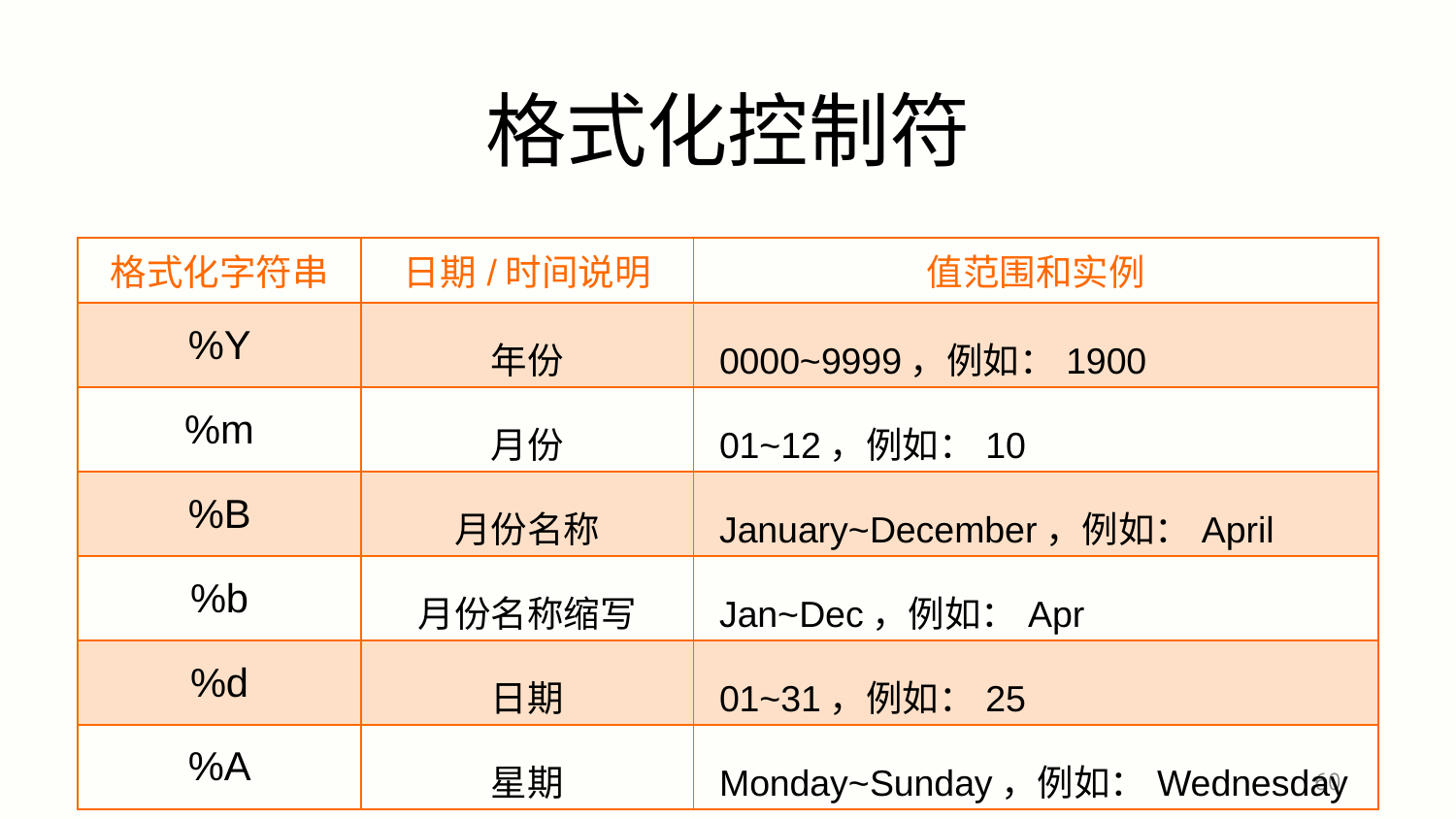

格式化控制符
| 格式化字符串 | 日期/时间说明 | 值范围和实例 |
| --- | --- | --- |
| %Y | 年份 | 0000~9999，例如：1900 |
| %m | 月份 | 01~12，例如：10 |
| %B | 月份名称 | January~December，例如：April |
| %b | 月份名称缩写 | Jan~Dec，例如：Apr |
| %d | 日期 | 01~31，例如：25 |
| %A | 星期 | Monday~Sunday，例如：Wednesday |
60